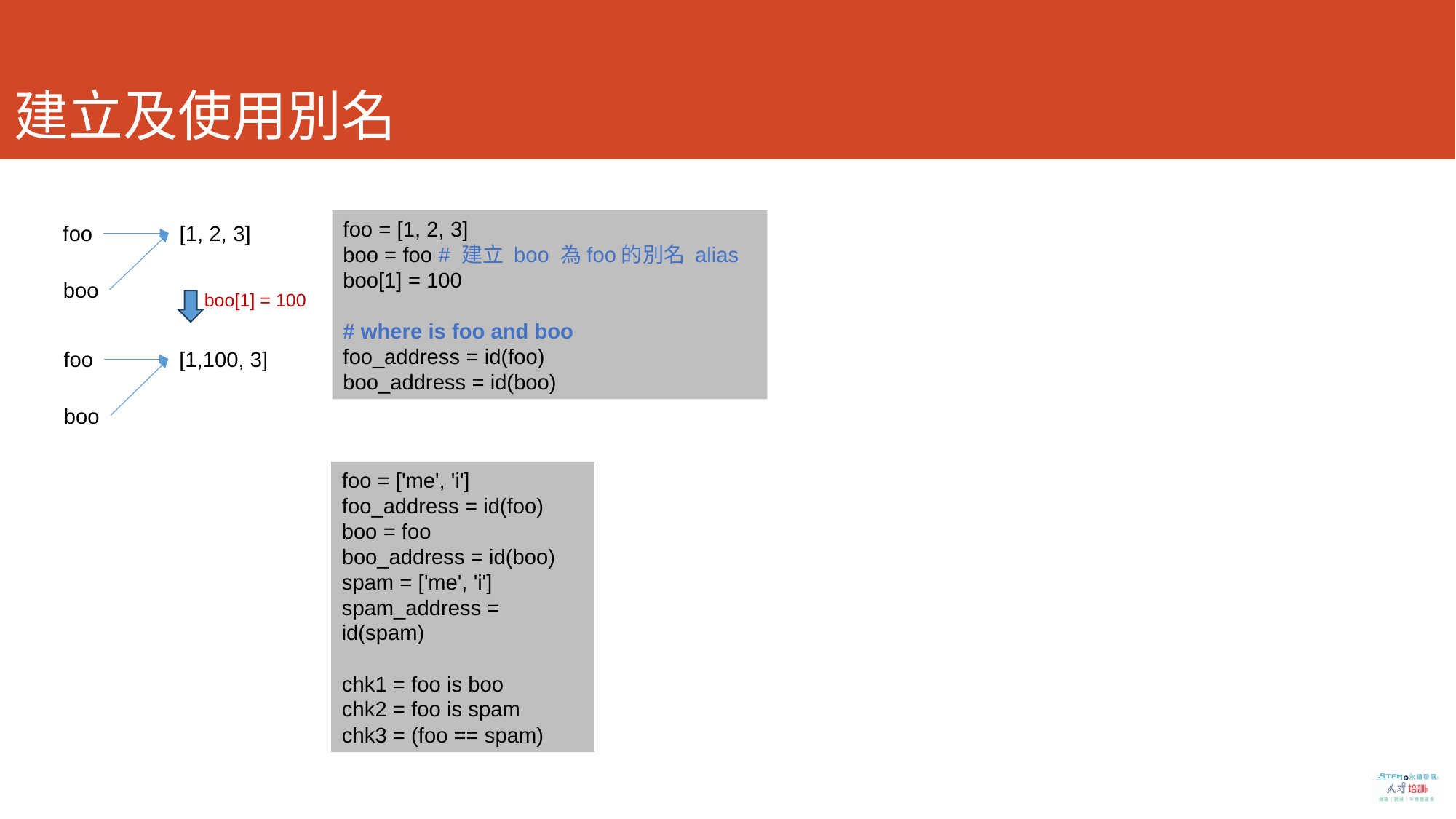

# 建立及使用別名
foo = [1, 2, 3]
boo = foo # 建立 boo 為foo的別名 alias
boo[1] = 100

# where is foo and boo
foo_address = id(foo)
boo_address = id(boo)
foo
[1, 2, 3]
boo
boo[1] = 100

foo
[1,100, 3]
boo
foo = ['me', 'i']
foo_address = id(foo)
boo = foo
boo_address = id(boo)
spam = ['me', 'i']
spam_address = id(spam)

chk1 = foo is boo
chk2 = foo is spam
chk3 = (foo == spam)